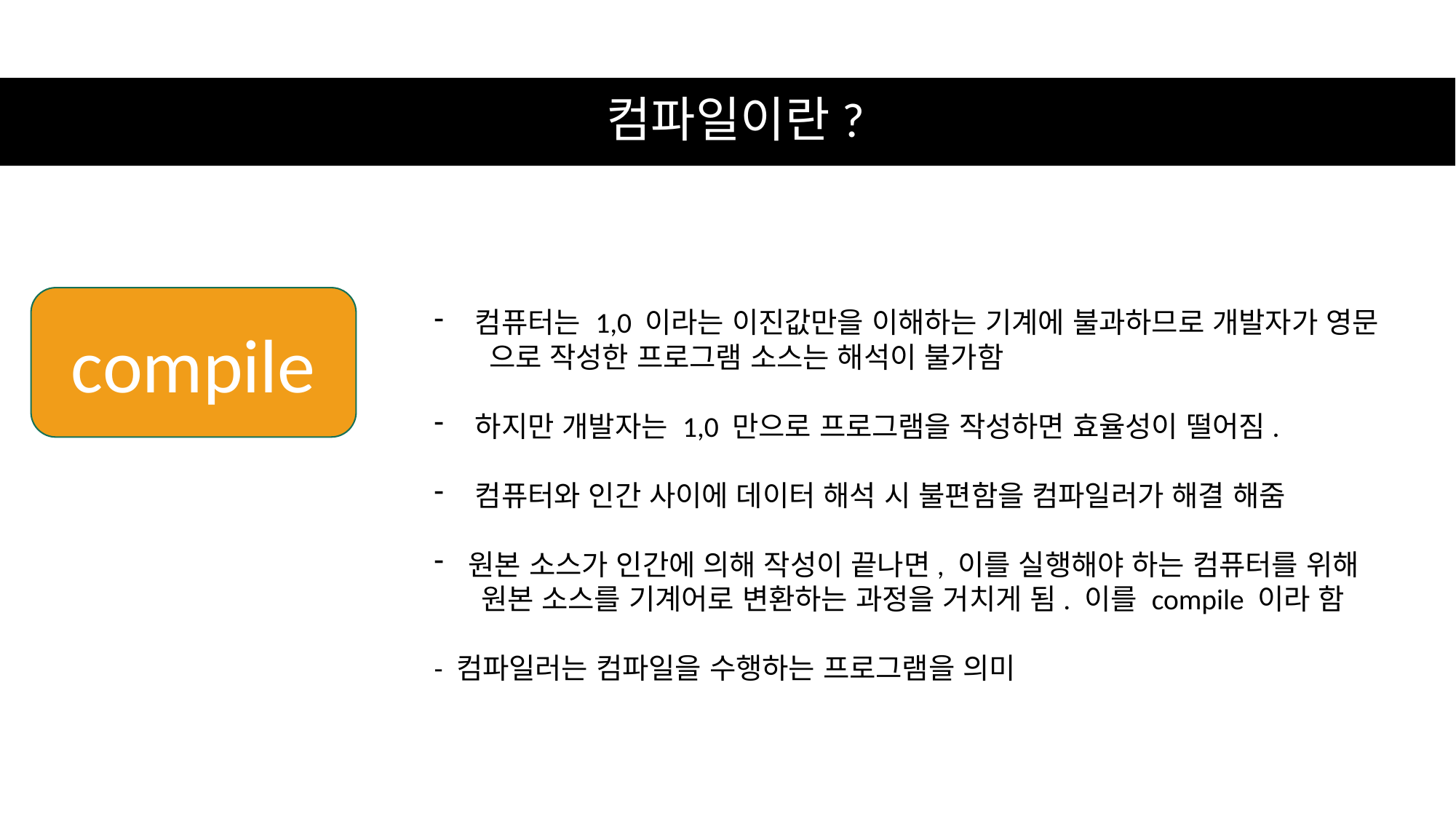

컴파일이란?

compile
컴퓨터는 1,0 이라는 이진값만을 이해하는 기계에 불과하므로 개발자가 영문
      으로 작성한 프로그램 소스는 해석이 불가함

하지만 개발자는 1,0 만으로 프로그램을 작성하면 효율성이 떨어짐.

컴퓨터와 인간 사이에 데이터 해석 시 불편함을 컴파일러가 해결 해줌

원본 소스가 인간에 의해 작성이 끝나면, 이를 실행해야 하는 컴퓨터를 위해
     원본 소스를 기계어로 변환하는 과정을 거치게 됨. 이를 compile 이라 함

- 컴파일러는 컴파일을 수행하는 프로그램을 의미